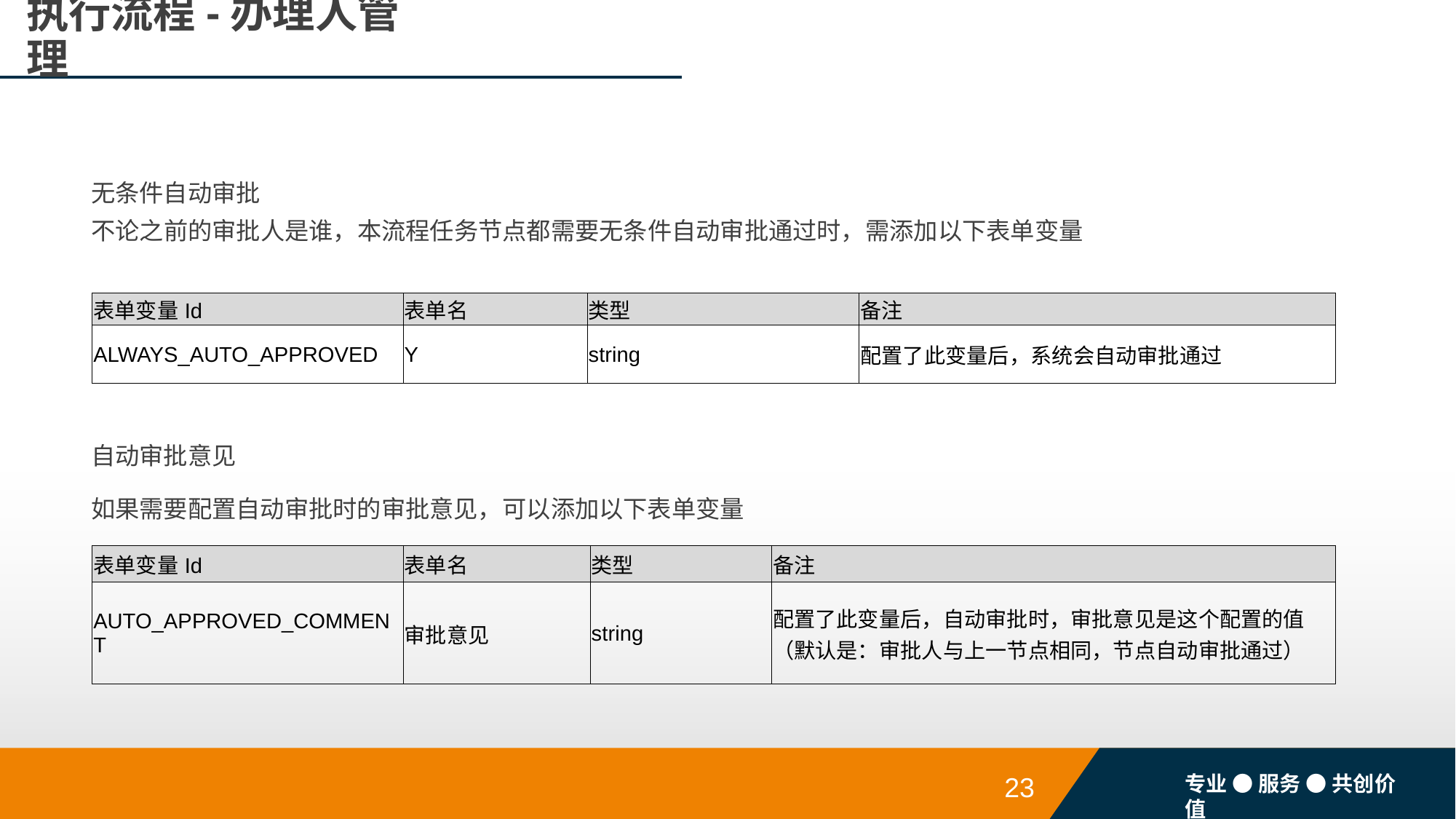

# 执行流程-办理人管理
无条件自动审批
不论之前的审批人是谁，本流程任务节点都需要无条件自动审批通过时，需添加以下表单变量
| 表单变量Id | 表单名 | 类型 | 备注 |
| --- | --- | --- | --- |
| ALWAYS\_AUTO\_APPROVED | Y | string | 配置了此变量后，系统会自动审批通过 |
自动审批意见
如果需要配置自动审批时的审批意见，可以添加以下表单变量
| 表单变量Id | 表单名 | 类型 | 备注 |
| --- | --- | --- | --- |
| AUTO\_APPROVED\_COMMENT | 审批意见 | string | 配置了此变量后，自动审批时，审批意见是这个配置的值（默认是：审批人与上一节点相同，节点自动审批通过） |